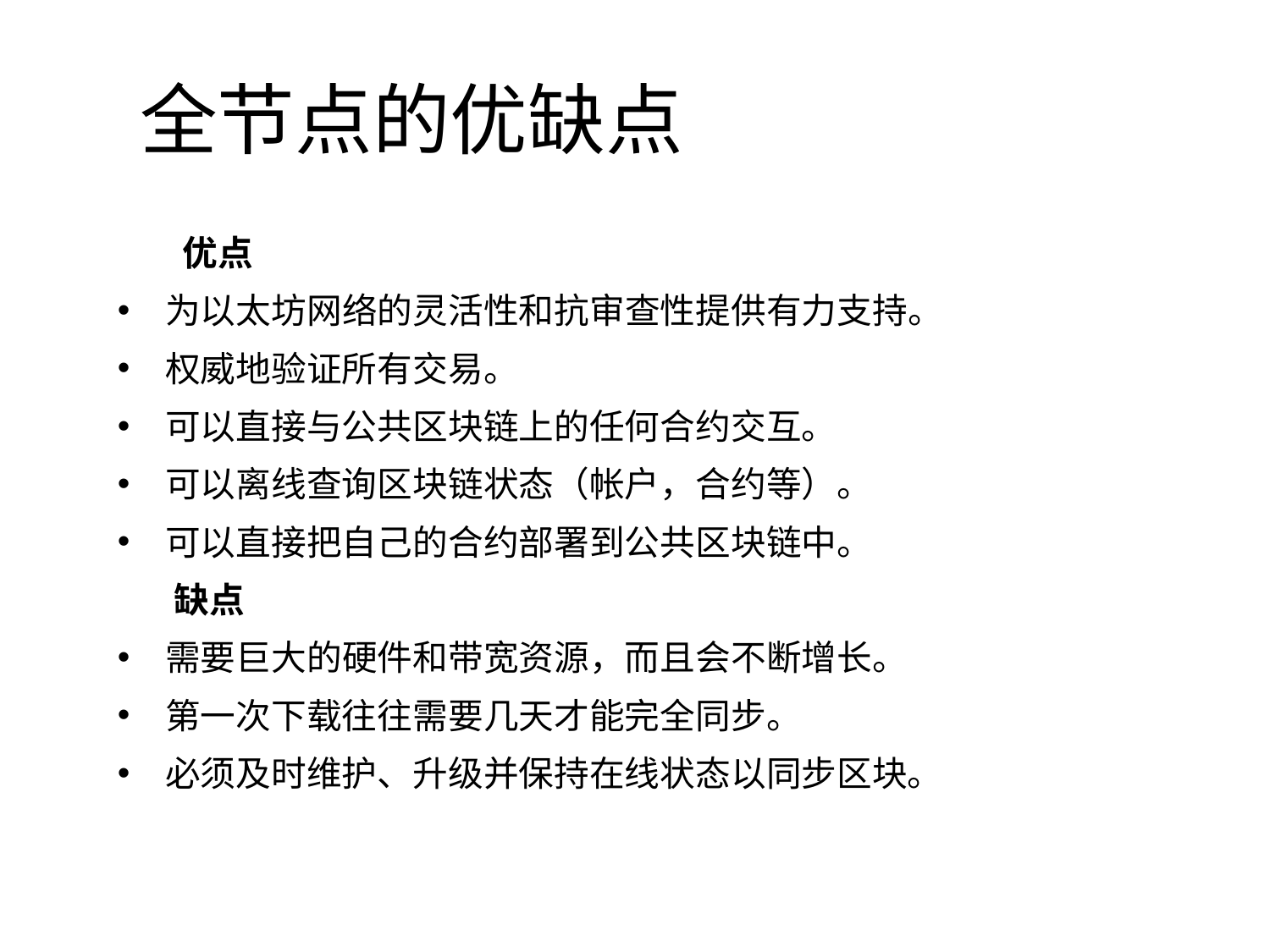

# 全节点的优缺点
       优点
为以太坊网络的灵活性和抗审查性提供有力支持。
权威地验证所有交易。
可以直接与公共区块链上的任何合约交互。
可以离线查询区块链状态（帐户，合约等）。
可以直接把自己的合约部署到公共区块链中。
      缺点
需要巨大的硬件和带宽资源，而且会不断增长。
第一次下载往往需要几天才能完全同步。
必须及时维护、升级并保持在线状态以同步区块。